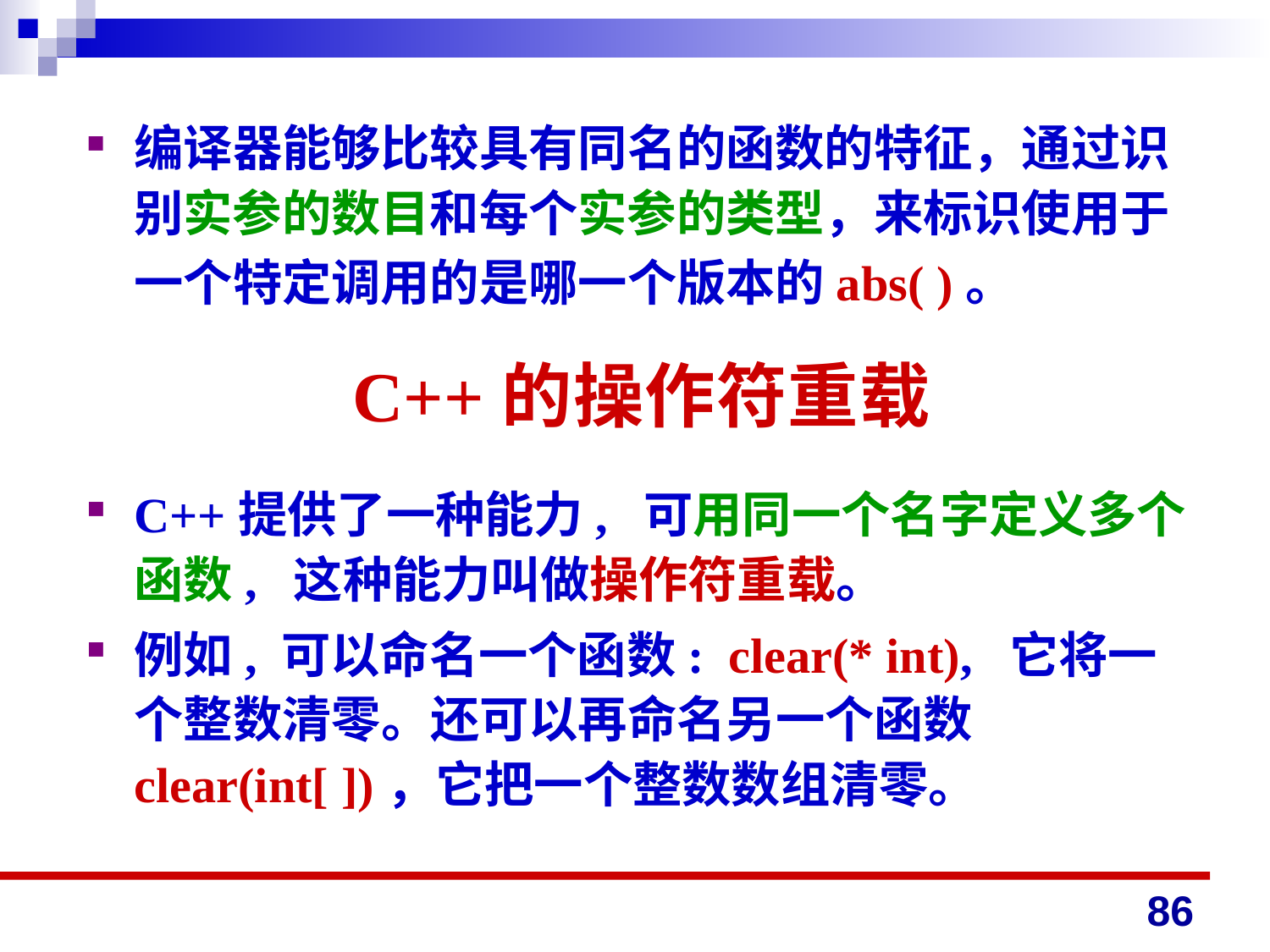

编译器能够比较具有同名的函数的特征，通过识别实参的数目和每个实参的类型，来标识使用于一个特定调用的是哪一个版本的abs( )。
# C++的操作符重载
C++提供了一种能力,  可用同一个名字定义多个函数,  这种能力叫做操作符重载。
例如, 可以命名一个函数:  clear(* int),  它将一个整数清零。还可以再命名另一个函数 clear(int[ ])，它把一个整数数组清零。
86